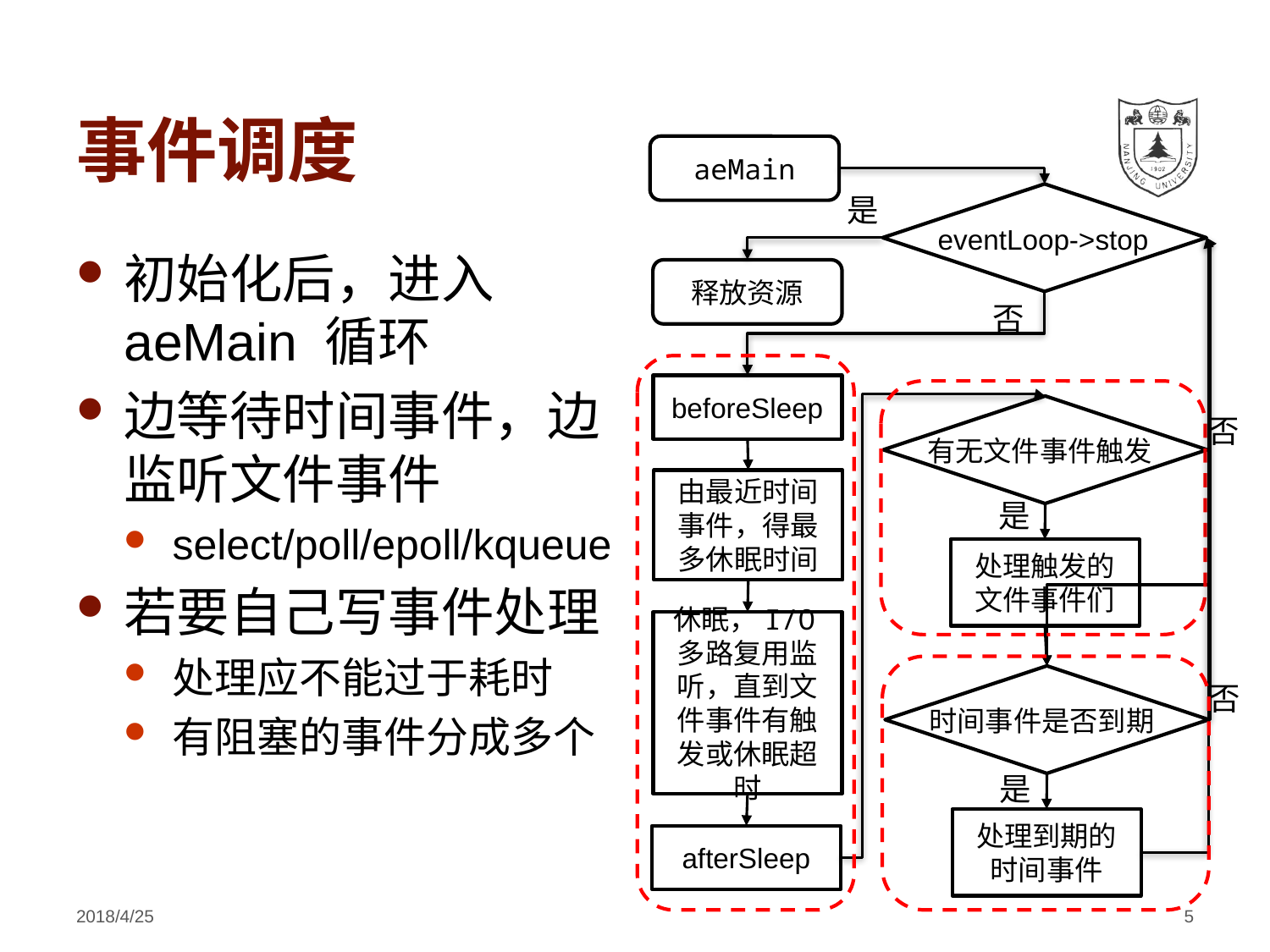

# 事件调度
aeMain

eventLoop->stop
是
初始化后，进入 aeMain 循环
边等待时间事件，边监听文件事件
select/poll/epoll/kqueue
若要自己写事件处理
处理应不能过于耗时
有阻塞的事件分成多个
释放资源
否

beforeSleep

有无文件事件触发
否
由最近时间事件，得最多休眠时间
是
处理触发的文件事件们
休眠，I/O多路复用监听，直到文件事件有触发或休眠超时

时间事件是否到期
否
是
处理到期的时间事件
afterSleep
2018/4/25

5